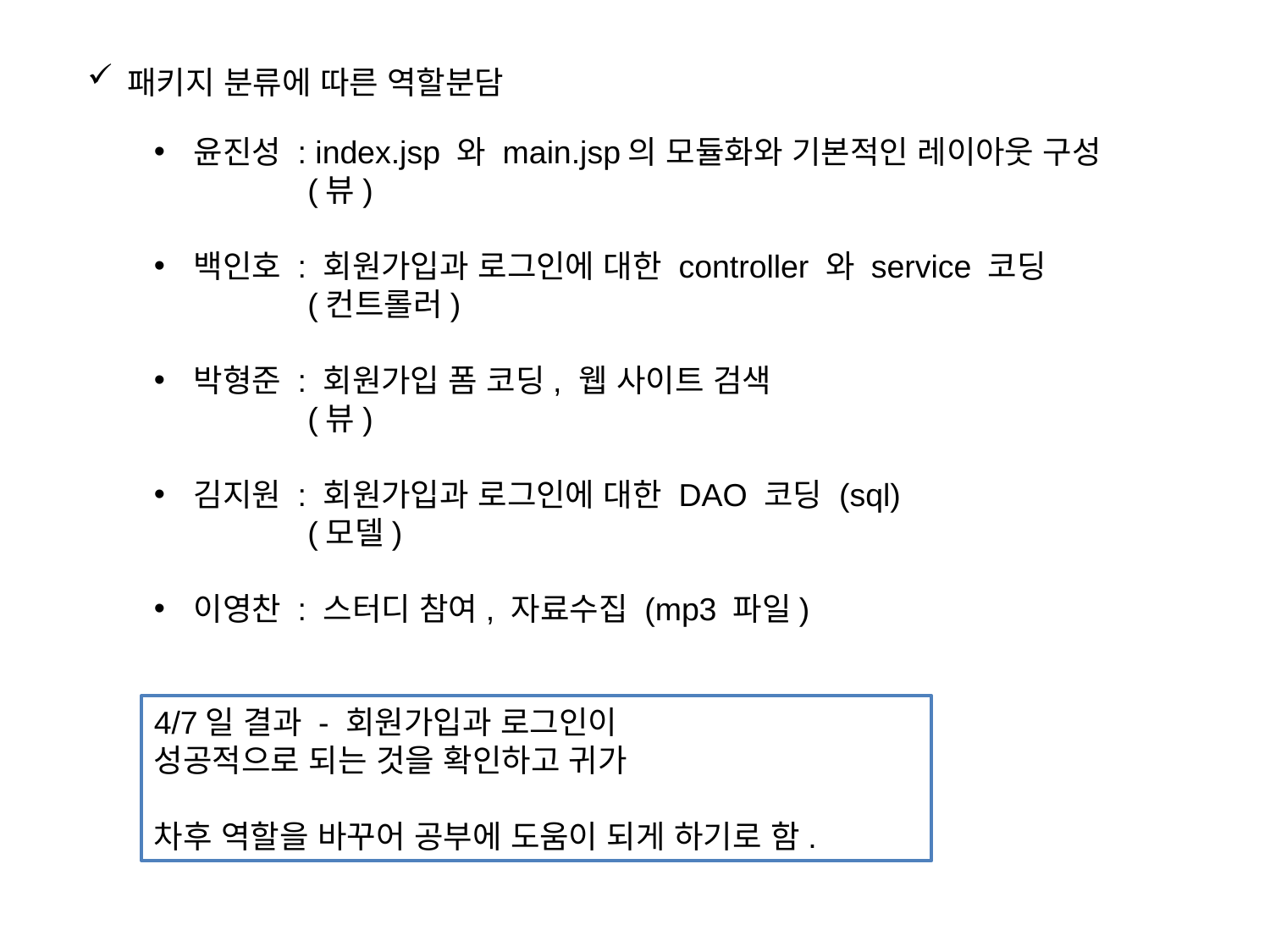

패키지 분류에 따른 역할분담
윤진성 : index.jsp 와 main.jsp의 모듈화와 기본적인 레이아웃 구성
 	   (뷰)

백인호 : 회원가입과 로그인에 대한 controller 와 service 코딩
	   (컨트롤러)

박형준 : 회원가입 폼 코딩, 웹 사이트 검색
	   (뷰)

김지원 : 회원가입과 로그인에 대한 DAO 코딩 (sql)
   (모델)

이영찬 : 스터디 참여, 자료수집 (mp3 파일)
4/7일 결과 - 회원가입과 로그인이
성공적으로 되는 것을 확인하고 귀가

차후 역할을 바꾸어 공부에 도움이 되게 하기로 함.